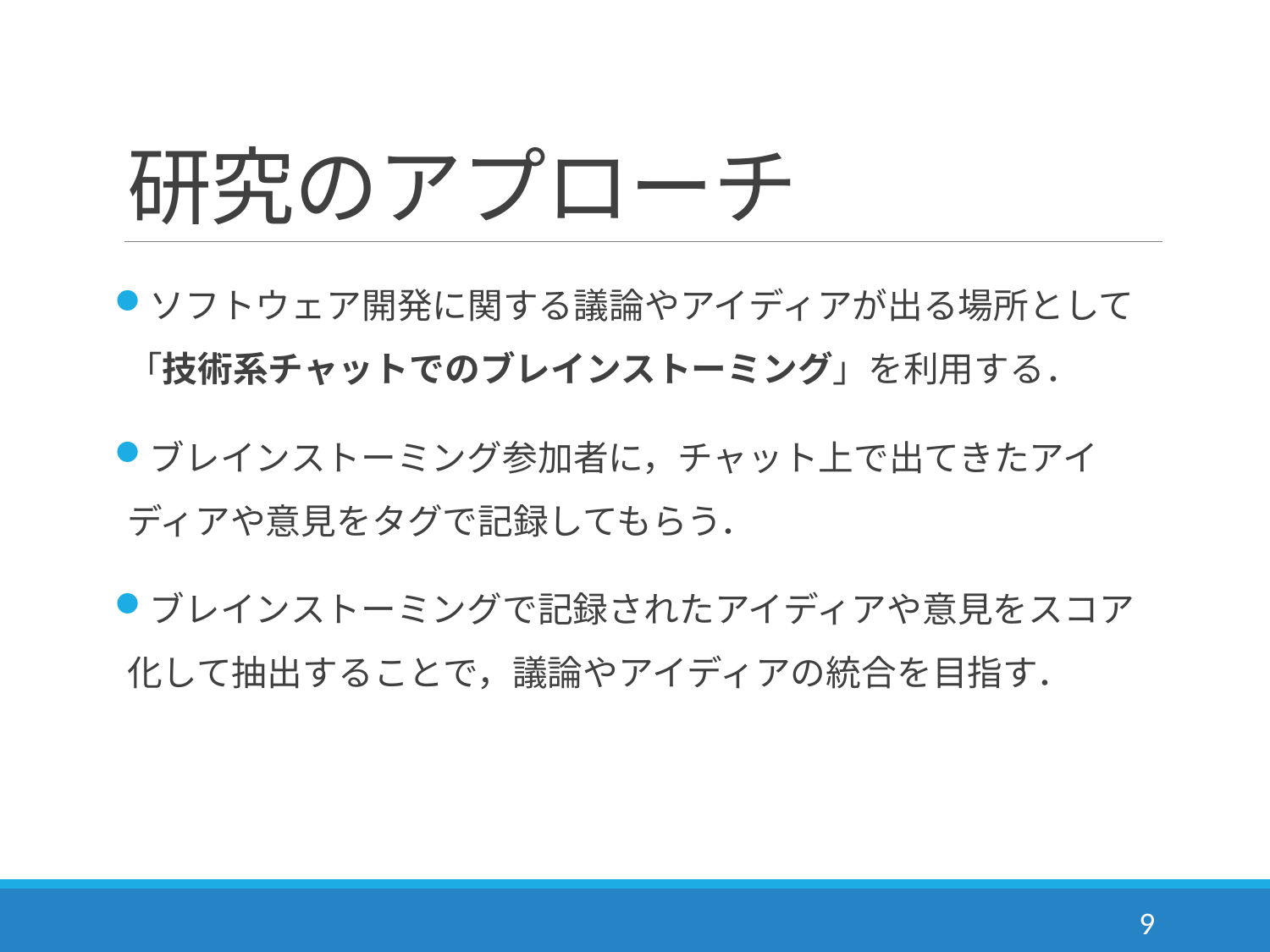

# 研究のアプローチ
ソフトウェア開発に関する議論やアイディアが出る場所として「技術系チャットでのブレインストーミング」を利用する．
ブレインストーミング参加者に，チャット上で出てきたアイディアや意見をタグで記録してもらう．
ブレインストーミングで記録されたアイディアや意見をスコア化して抽出することで，議論やアイディアの統合を目指す．

9